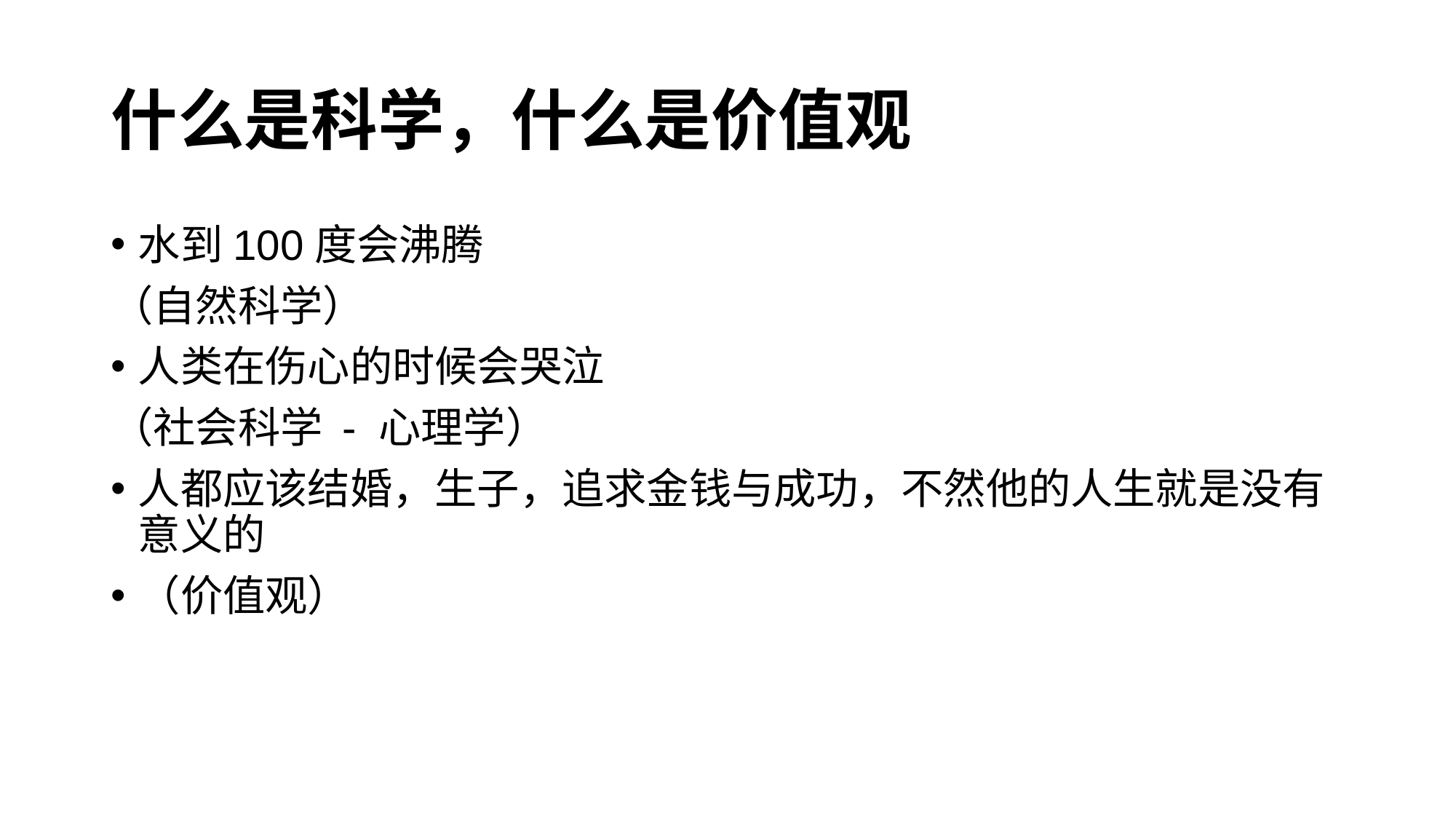

# 什么是科学，什么是价值观
水到100度会沸腾
（自然科学）
人类在伤心的时候会哭泣
（社会科学 - 心理学）
人都应该结婚，生子，追求金钱与成功，不然他的人生就是没有意义的
（价值观）